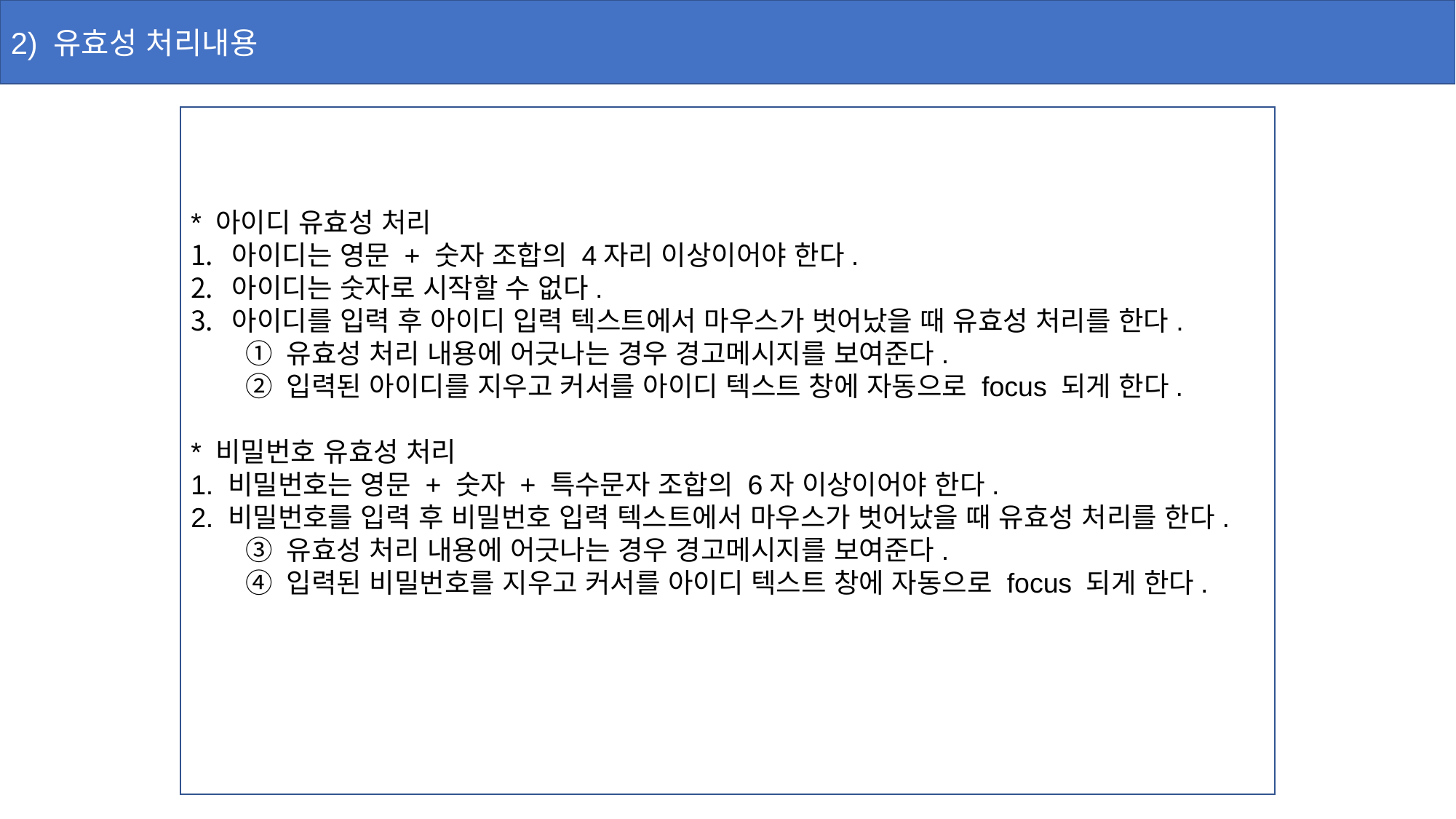

2) 유효성 처리내용
* 아이디 유효성 처리
아이디는 영문 + 숫자 조합의 4자리 이상이어야 한다.
아이디는 숫자로 시작할 수 없다.
아이디를 입력 후 아이디 입력 텍스트에서 마우스가 벗어났을 때 유효성 처리를 한다.
유효성 처리 내용에 어긋나는 경우 경고메시지를 보여준다.
입력된 아이디를 지우고 커서를 아이디 텍스트 창에 자동으로 focus 되게 한다.

* 비밀번호 유효성 처리
1. 비밀번호는 영문 + 숫자 + 특수문자 조합의 6자 이상이어야 한다.
2. 비밀번호를 입력 후 비밀번호 입력 텍스트에서 마우스가 벗어났을 때 유효성 처리를 한다.
유효성 처리 내용에 어긋나는 경우 경고메시지를 보여준다.
입력된 비밀번호를 지우고 커서를 아이디 텍스트 창에 자동으로 focus 되게 한다.